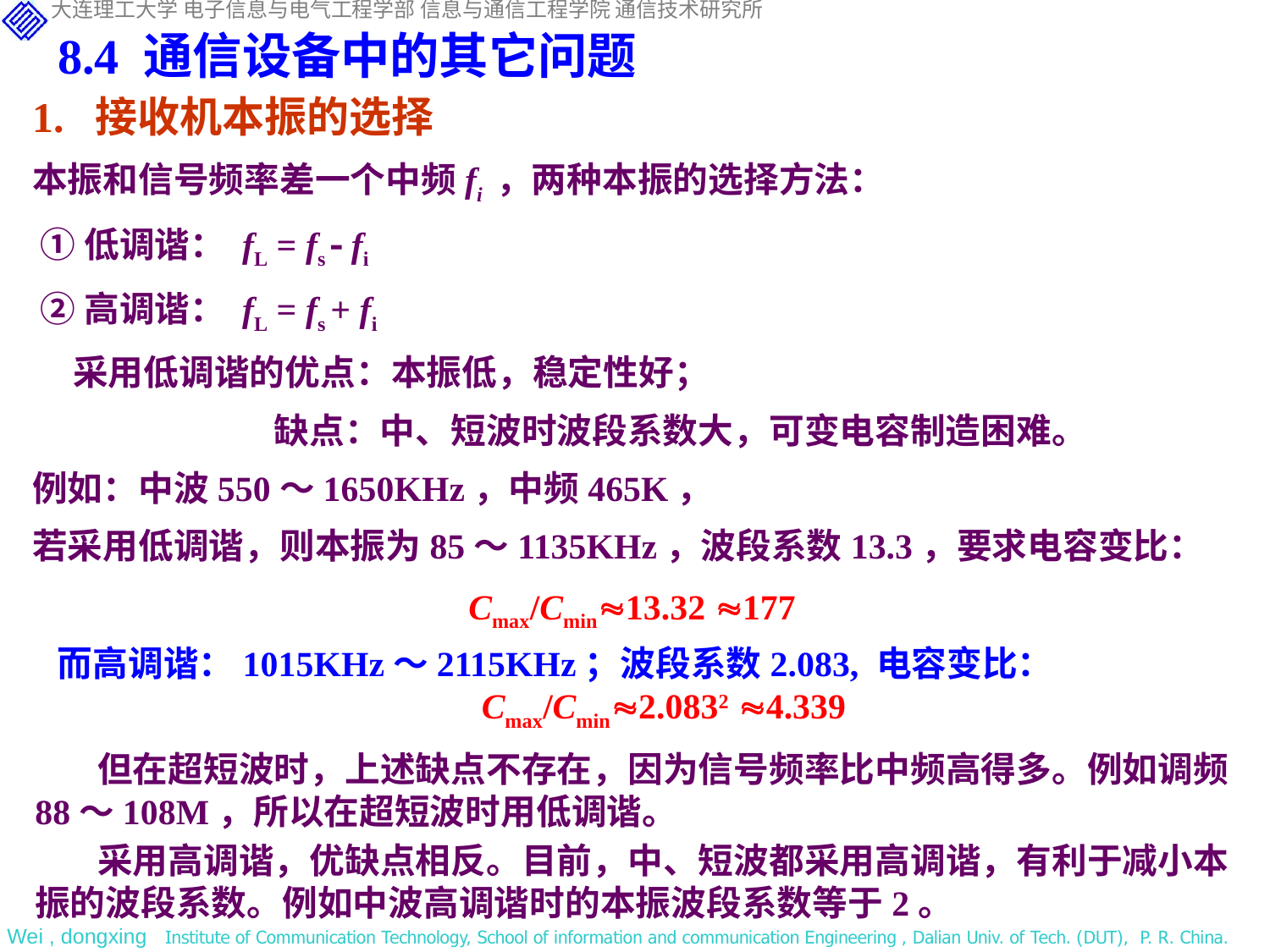

8.4 通信设备中的其它问题
1.  接收机本振的选择
本振和信号频率差一个中频fi ，两种本振的选择方法：
 ①低调谐： fL = fs − fi
 ②高调谐： fL = fs + fi
    采用低调谐的优点：本振低，稳定性好；
                             缺点：中、短波时波段系数大，可变电容制造困难。
例如：中波550～1650KHz，中频465K，
若采用低调谐，则本振为85～1135KHz，波段系数13.3，要求电容变比：
Cmax/Cmin≈13.32 ≈177
而高调谐：1015KHz～2115KHz；波段系数2.083, 电容变比：
Cmax/Cmin≈2.0832 ≈4.339
但在超短波时，上述缺点不存在，因为信号频率比中频高得多。例如调频88～108M，所以在超短波时用低调谐。
采用高调谐，优缺点相反。目前，中、短波都采用高调谐，有利于减小本振的波段系数。例如中波高调谐时的本振波段系数等于2。